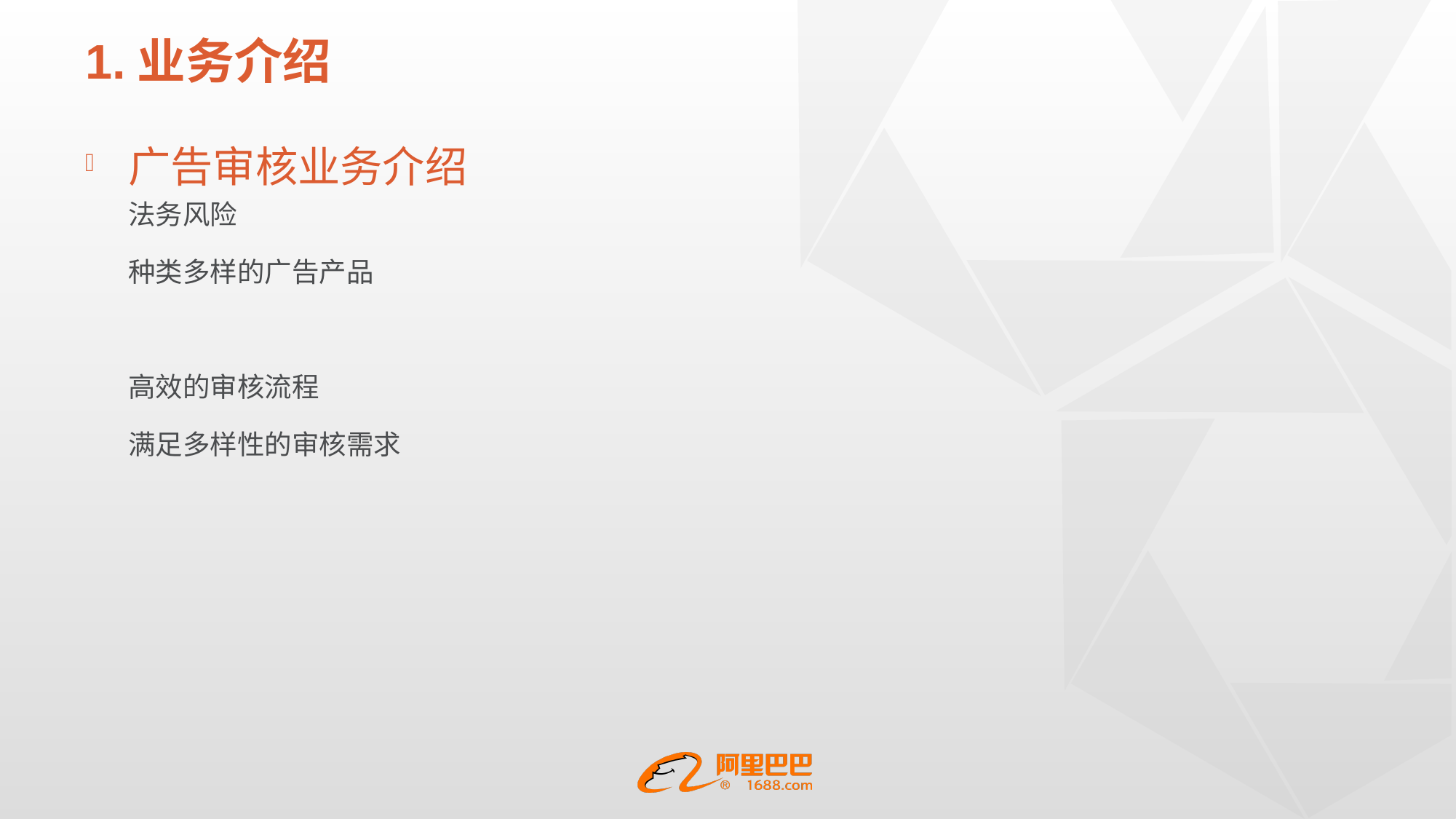

# 1.业务介绍
广告审核业务介绍
法务风险
种类多样的广告产品

高效的审核流程
满足多样性的审核需求